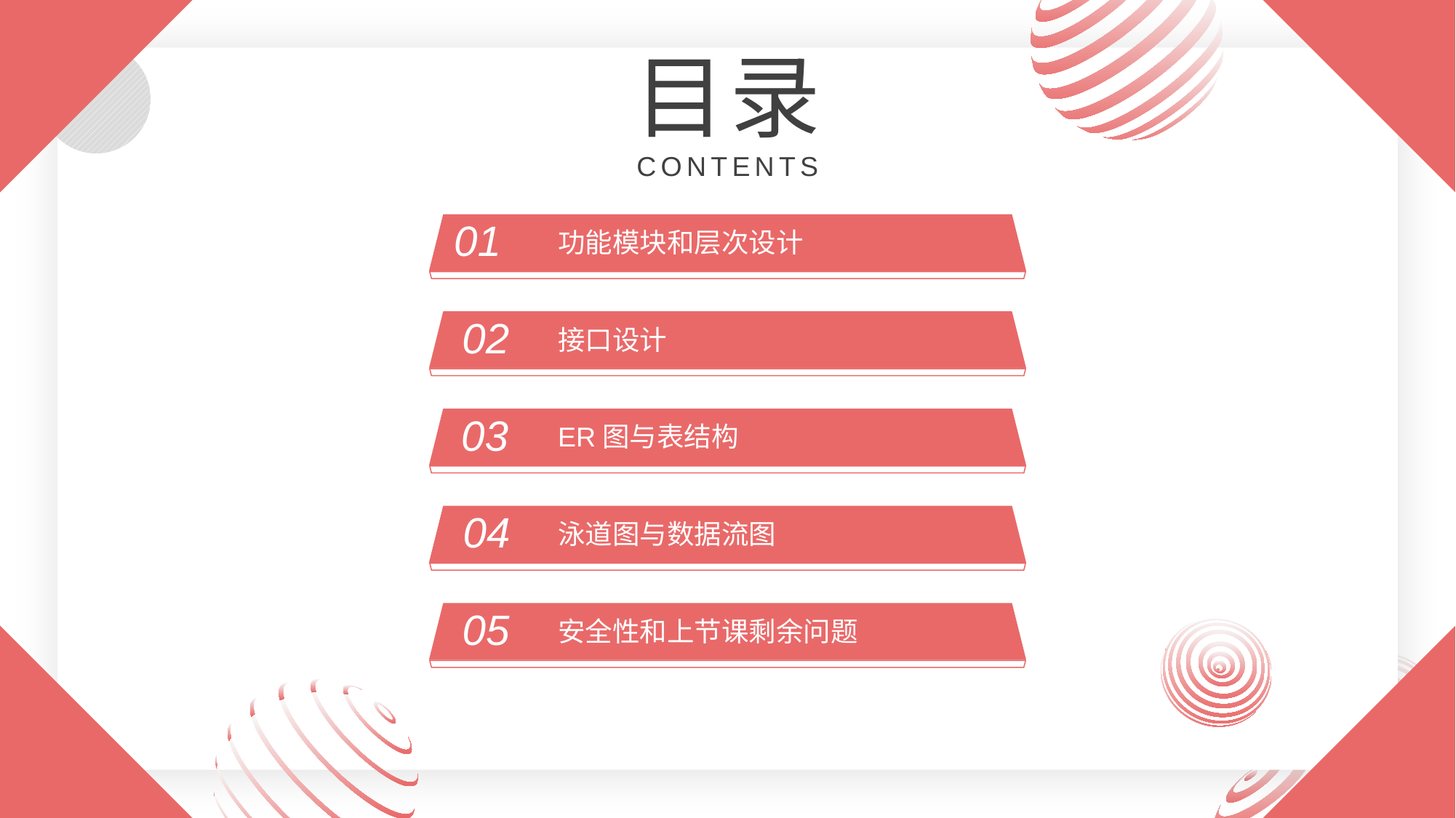

目录
CONTENTS

01

功能模块和层次设计

02

接口设计

03

ER图与表结构

04

泳道图与数据流图

05

安全性和上节课剩余问题